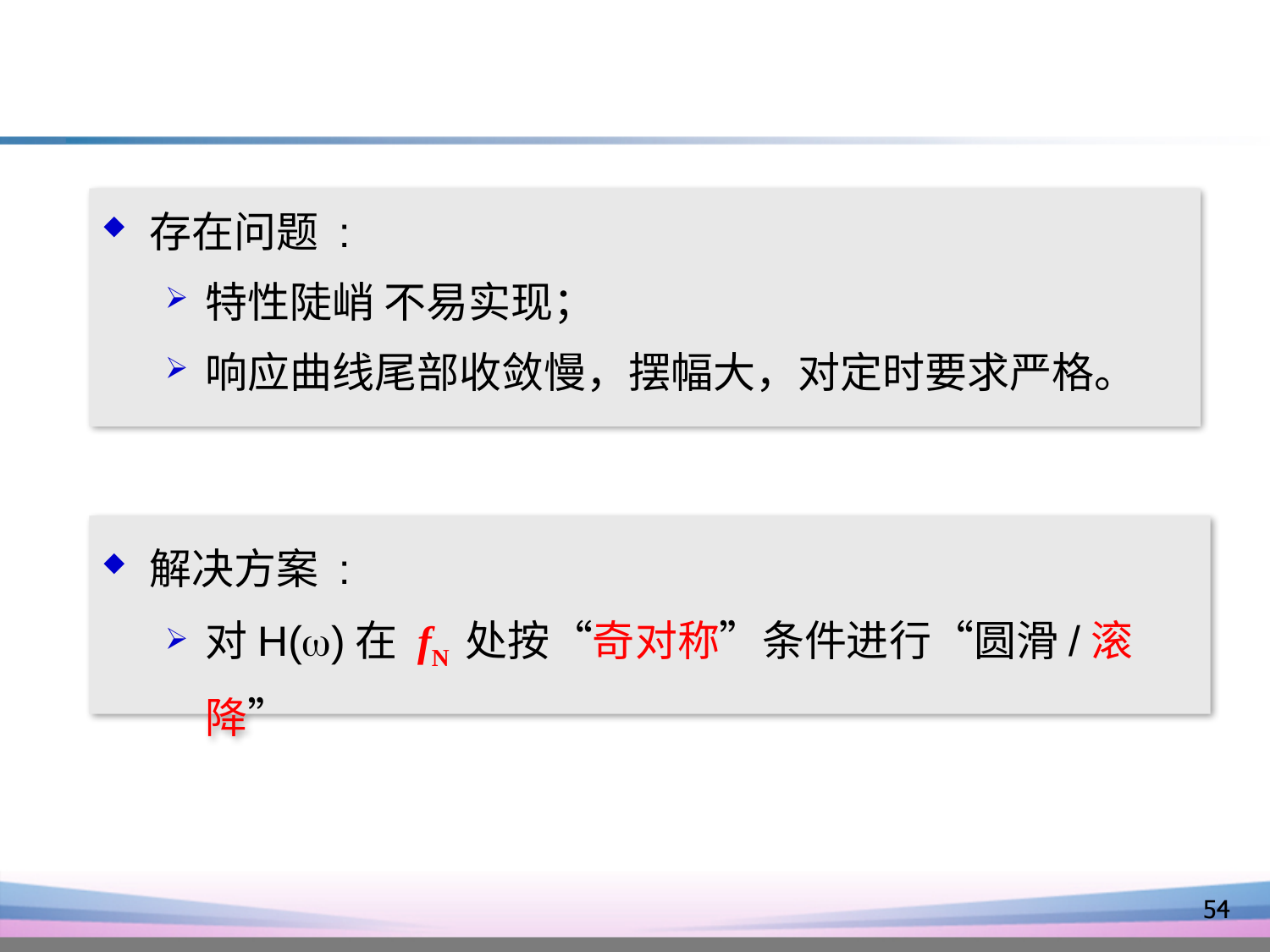

存在问题 :
特性陡峭 不易实现；
响应曲线尾部收敛慢，摆幅大，对定时要求严格。
解决方案 :
对H(ω)在 fN 处按“奇对称”条件进行“圆滑/滚降”

54